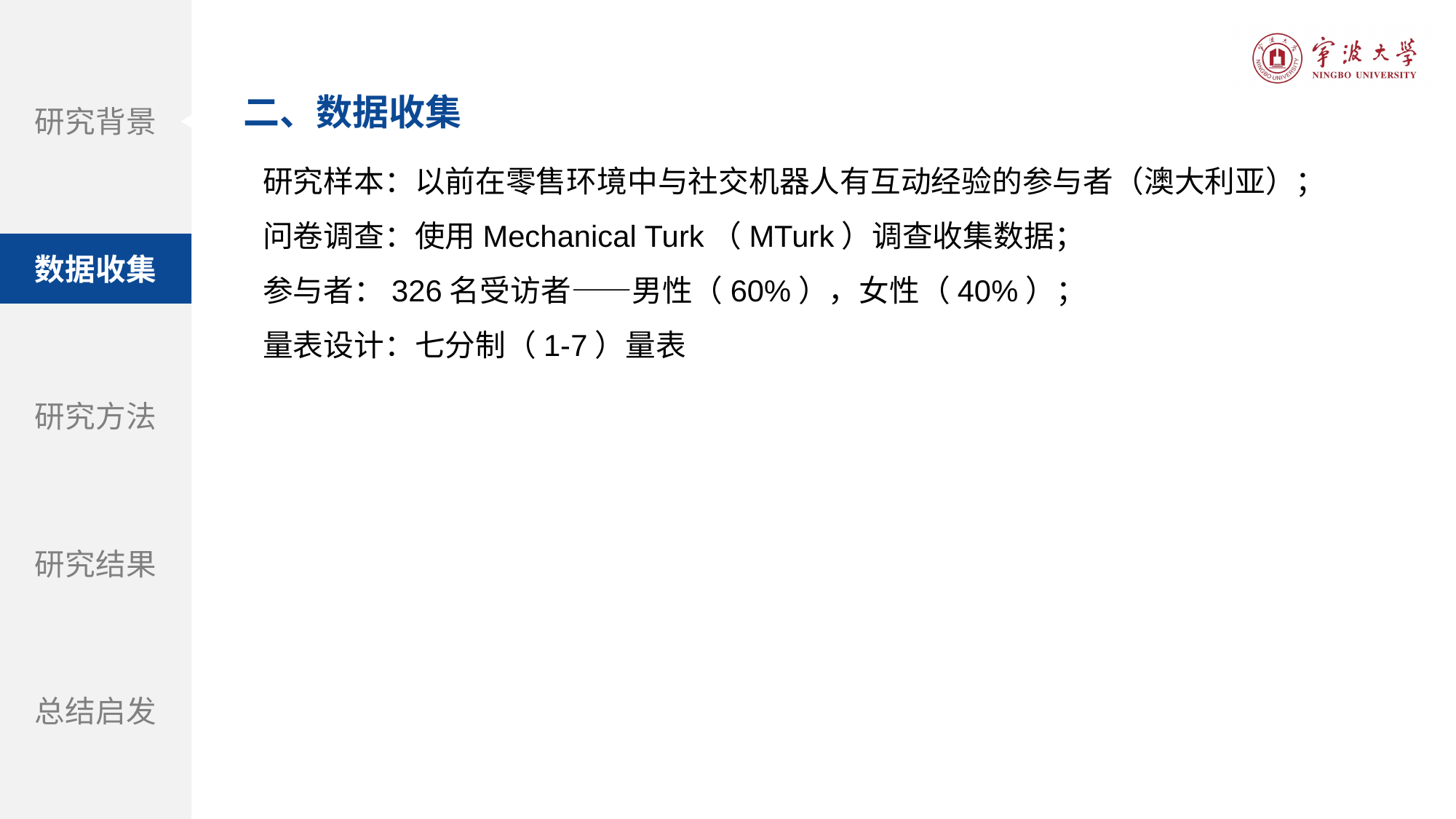

二、数据收集
研究背景

数据收集
研究方法
研究结果
总结启发
研究样本：以前在零售环境中与社交机器人有互动经验的参与者（澳大利亚）；
问卷调查：使用Mechanical Turk（MTurk）调查收集数据；
参与者：326名受访者——男性（60%），女性（40%）；
量表设计：七分制（1-7）量表
题目：自动驾驶汽车和街道设计：使用虚拟现实实验探索中央分隔带在提高行人过街安全性方面的作用
期刊：Accident Analysis and Prevention